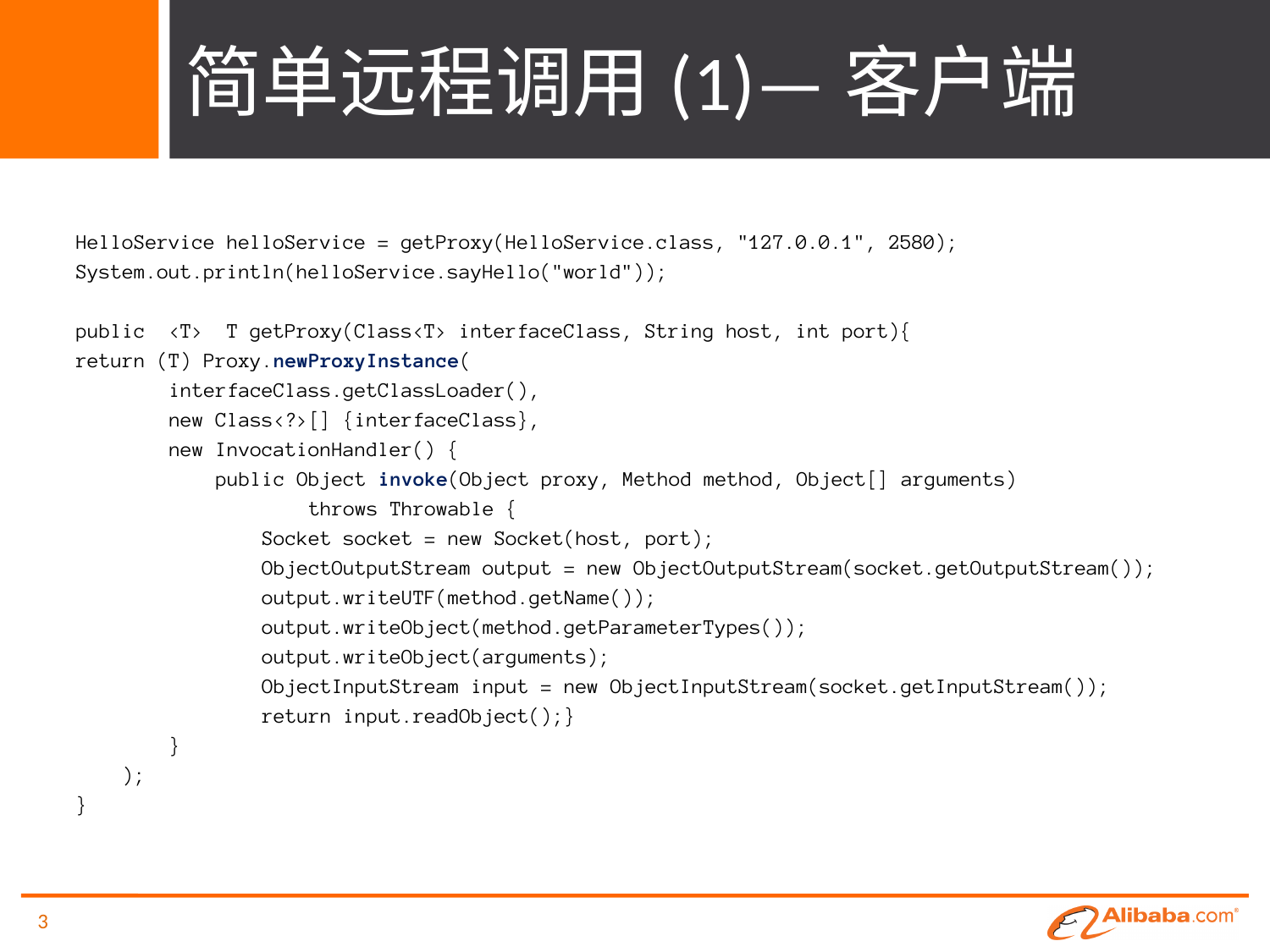

# 简单远程调用(1)—客户端
HelloService helloService = getProxy(HelloService.class, "127.0.0.1", 2580);
System.out.println(helloService.sayHello("world"));

public  <T>  T getProxy(Class<T> interfaceClass, String host, int port){
return (T) Proxy.newProxyInstance(
        interfaceClass.getClassLoader(),
        new Class<?>[] {interfaceClass},
        new InvocationHandler() {
            public Object invoke(Object proxy, Method method, Object[] arguments)
                    throws Throwable {
                Socket socket = new Socket(host, port);
                ObjectOutputStream output = new ObjectOutputStream(socket.getOutputStream());
                output.writeUTF(method.getName());
                output.writeObject(method.getParameterTypes());
                output.writeObject(arguments);
                ObjectInputStream input = new ObjectInputStream(socket.getInputStream());
                return input.readObject();}
        }
    );
}
3